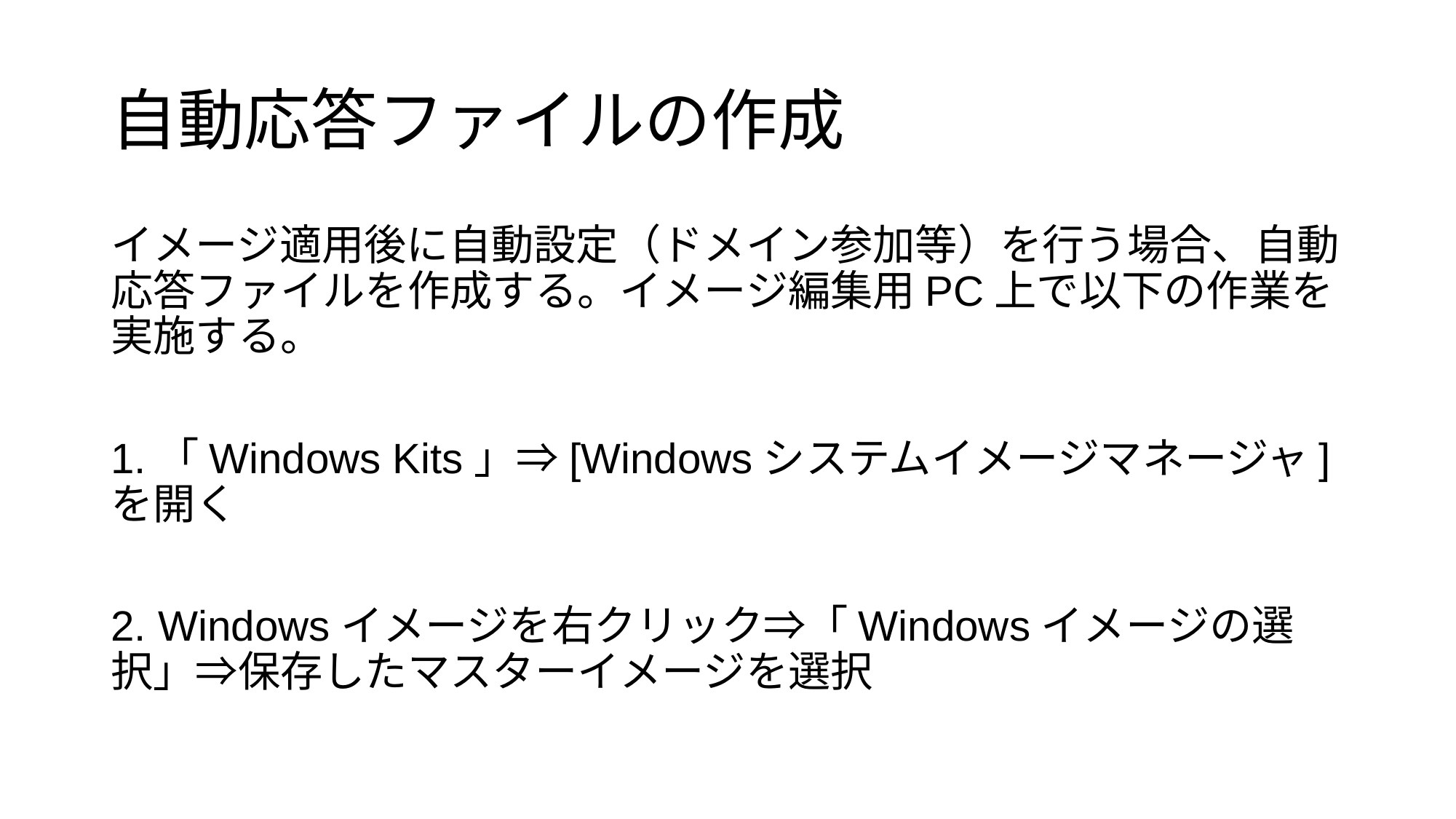

# 自動応答ファイルの作成
イメージ適用後に自動設定（ドメイン参加等）を行う場合、自動応答ファイルを作成する。イメージ編集用PC上で以下の作業を実施する。

1.「Windows Kits」⇒[Windowsシステムイメージマネージャ] を開く

2. Windowsイメージを右クリック⇒「Windowsイメージの選択」⇒保存したマスターイメージを選択